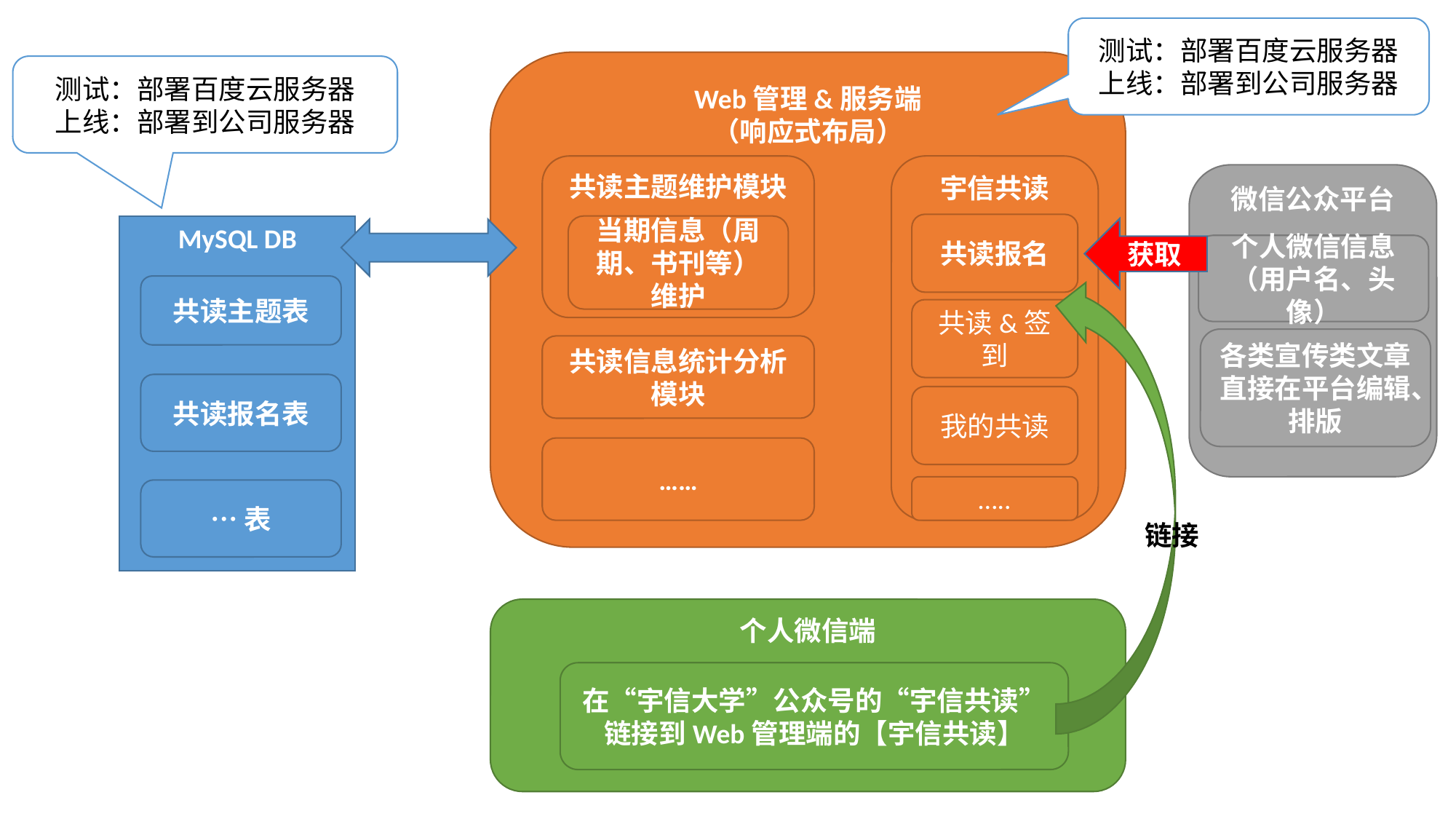

测试：部署百度云服务器
上线：部署到公司服务器
Web管理&服务端
（响应式布局）
测试：部署百度云服务器
上线：部署到公司服务器
共读主题维护模块
宇信共读
微信公众平台
共读报名
MySQL DB
当期信息（周期、书刊等）维护
获取

个人微信信息
（用户名、头像）

共读主题表
共读&签到
各类宣传类文章直接在平台编辑、排版
共读信息统计分析模块
共读报名表
我的共读
……
…..
…表
链接
个人微信端
在“宇信大学”公众号的“宇信共读”链接到Web管理端的【宇信共读】